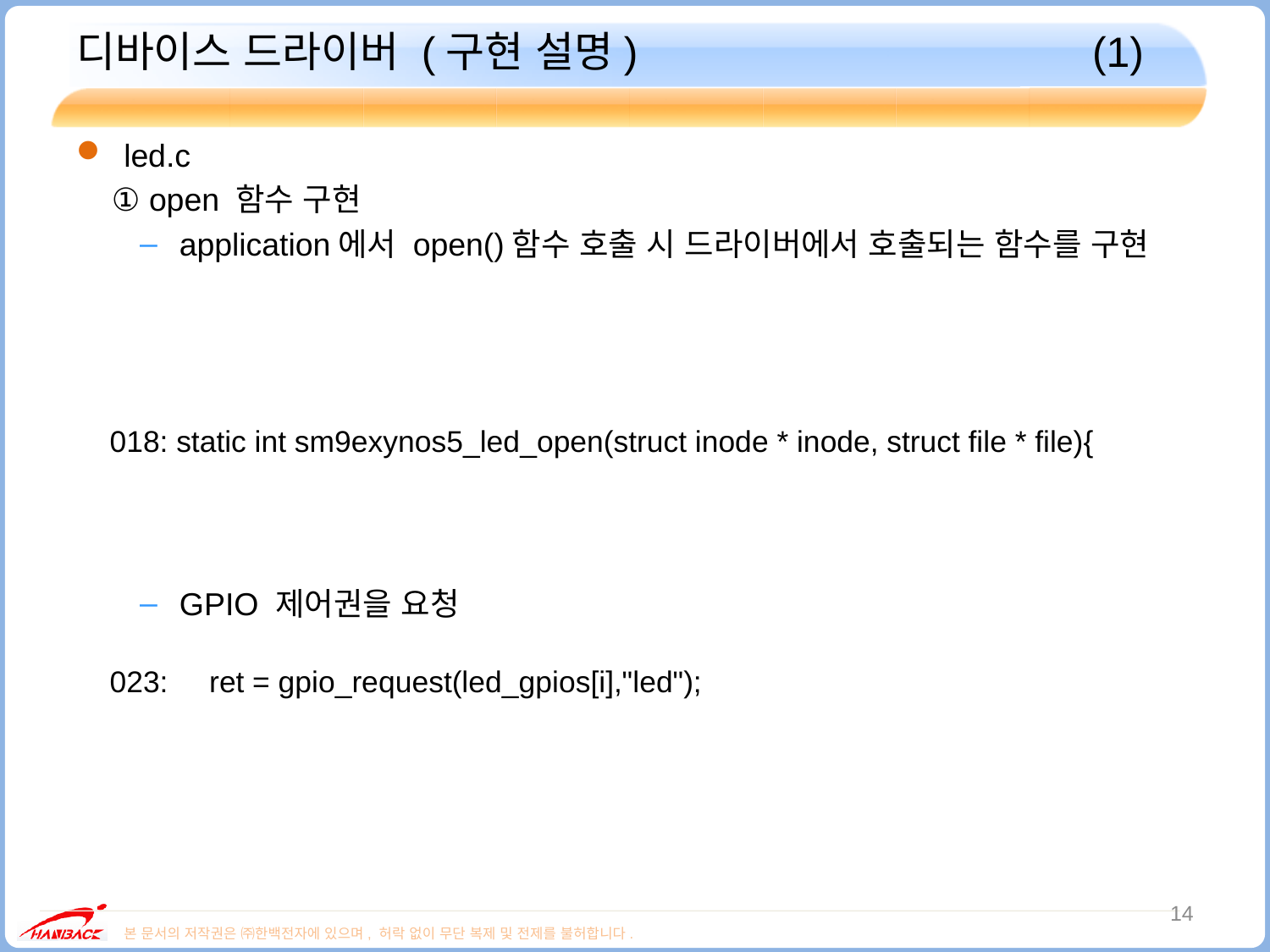

# 디바이스 드라이버 (구현 설명)				(1)
led.c
    ① open 함수 구현
application에서 open()함수 호출 시 드라이버에서 호출되는 함수를 구현

GPIO 제어권을 요청

018: static int sm9exynos5_led_open(struct inode * inode, struct file * file){
023:     ret = gpio_request(led_gpios[i],"led");
14